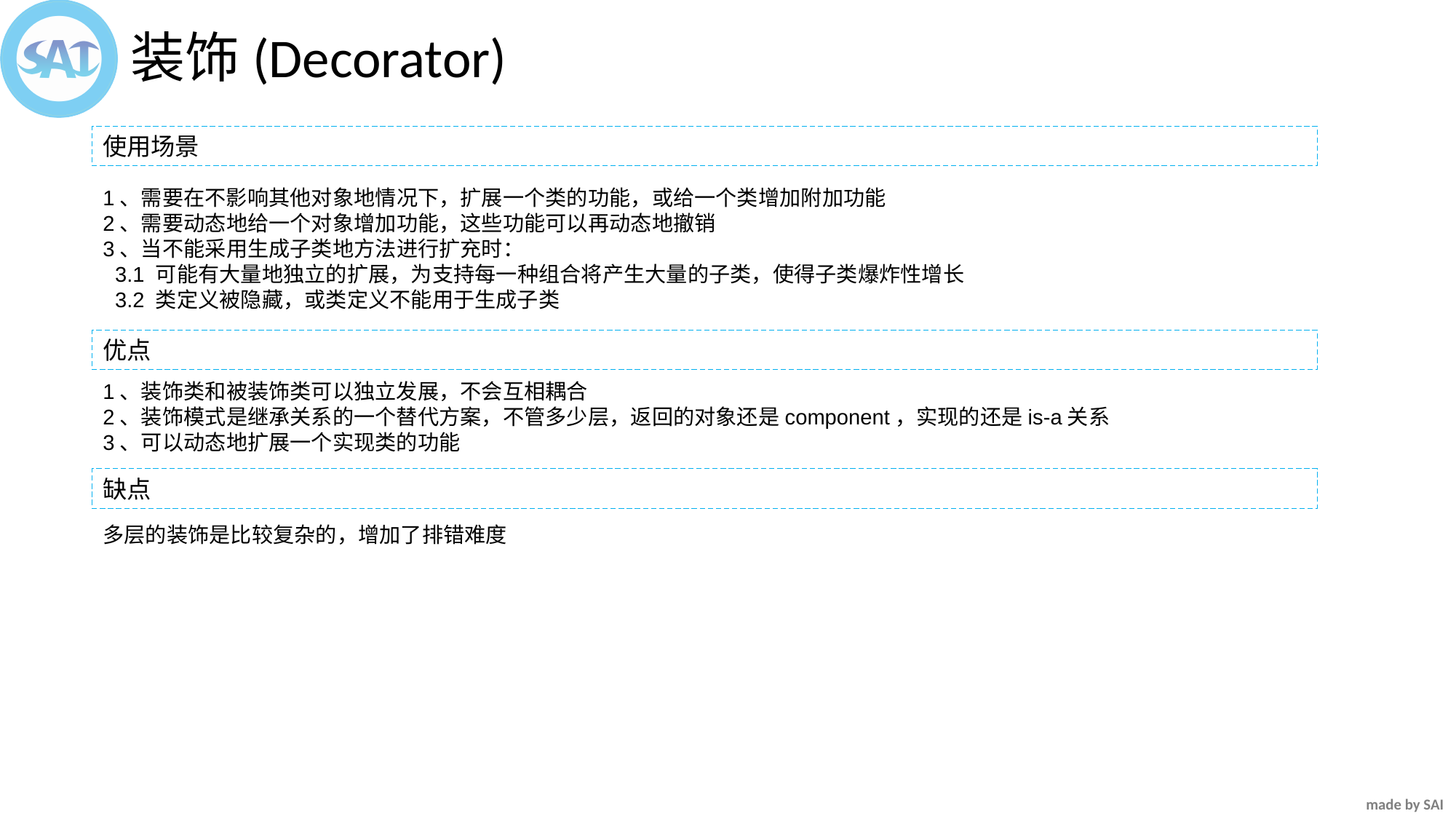

装饰(Decorator)
使用场景
1、需要在不影响其他对象地情况下，扩展一个类的功能，或给一个类增加附加功能
2、需要动态地给一个对象增加功能，这些功能可以再动态地撤销
3、当不能采用生成子类地方法进行扩充时：
  3.1 可能有大量地独立的扩展，为支持每一种组合将产生大量的子类，使得子类爆炸性增长
  3.2 类定义被隐藏，或类定义不能用于生成子类
优点
1、装饰类和被装饰类可以独立发展，不会互相耦合
2、装饰模式是继承关系的一个替代方案，不管多少层，返回的对象还是component，实现的还是is-a关系
3、可以动态地扩展一个实现类的功能
缺点
多层的装饰是比较复杂的，增加了排错难度